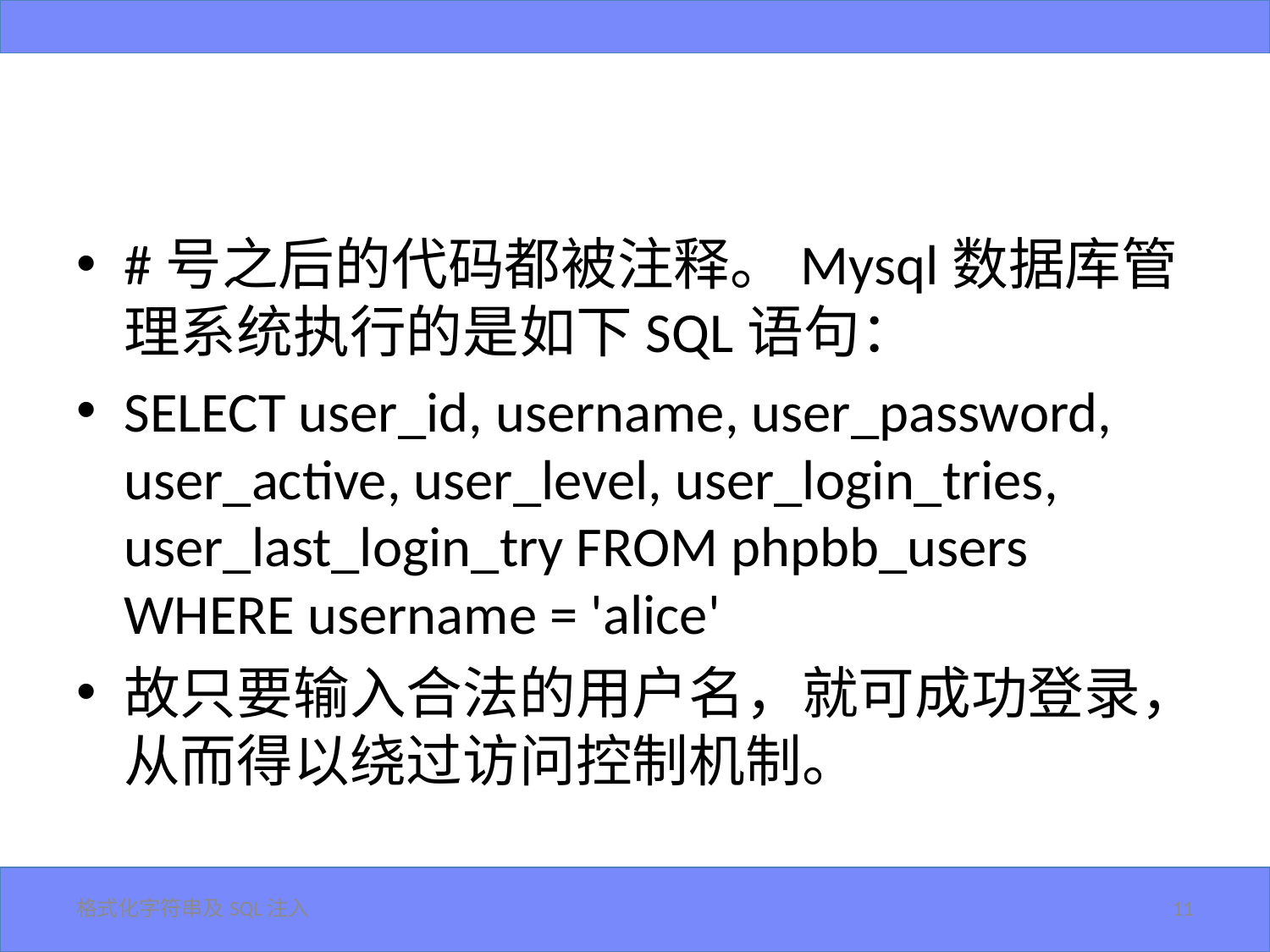

#
#号之后的代码都被注释。Mysql数据库管理系统执行的是如下SQL语句：
SELECT user_id, username, user_password, user_active, user_level, user_login_tries, user_last_login_try FROM phpbb_users WHERE username = 'alice'
故只要输入合法的用户名，就可成功登录，从而得以绕过访问控制机制。

格式化字符串及SQL注入
11